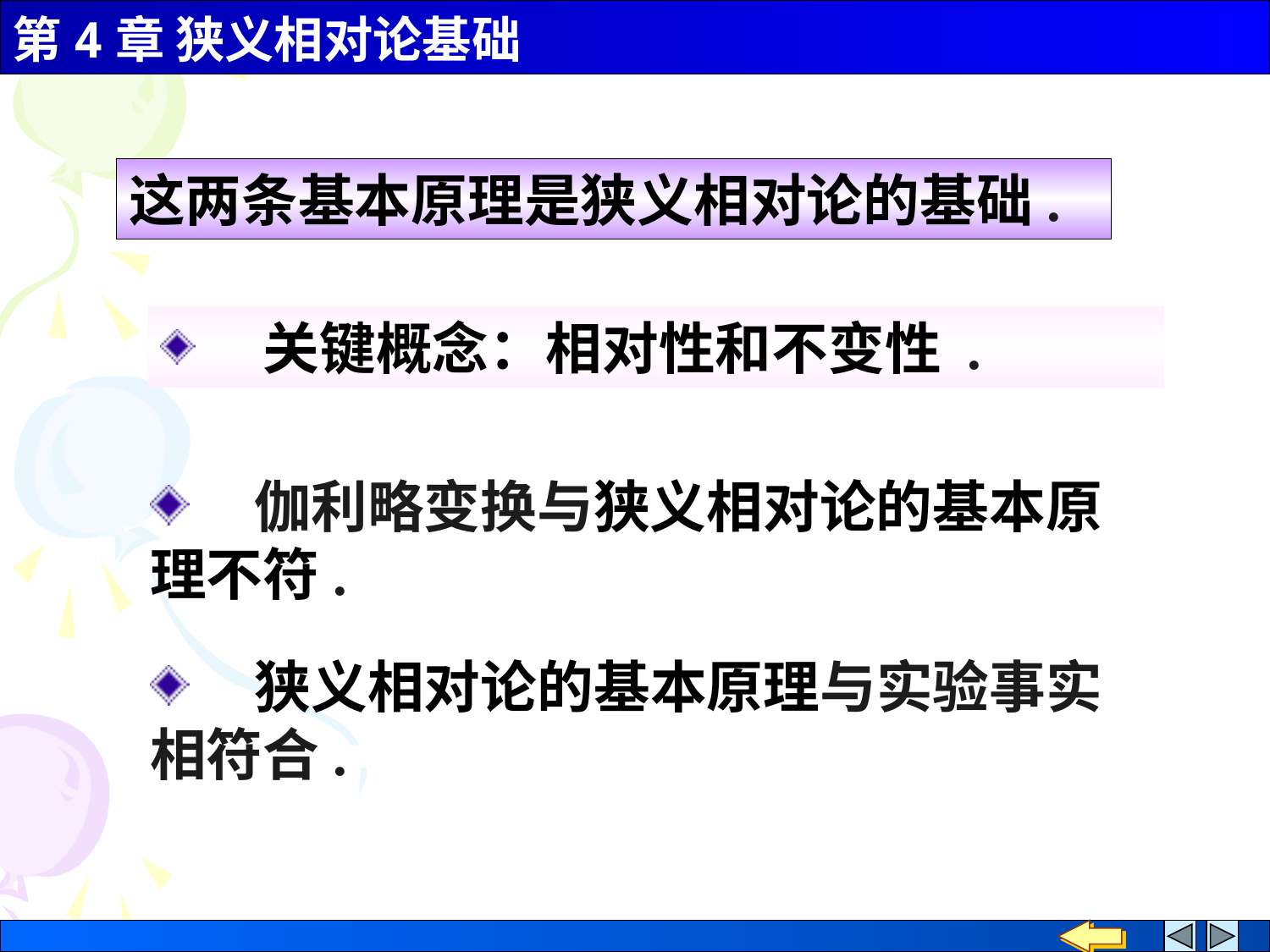

这两条基本原理是狭义相对论的基础.
     关键概念：相对性和不变性 .
    伽利略变换与狭义相对论的基本原理不符.
    狭义相对论的基本原理与实验事实相符合.
26